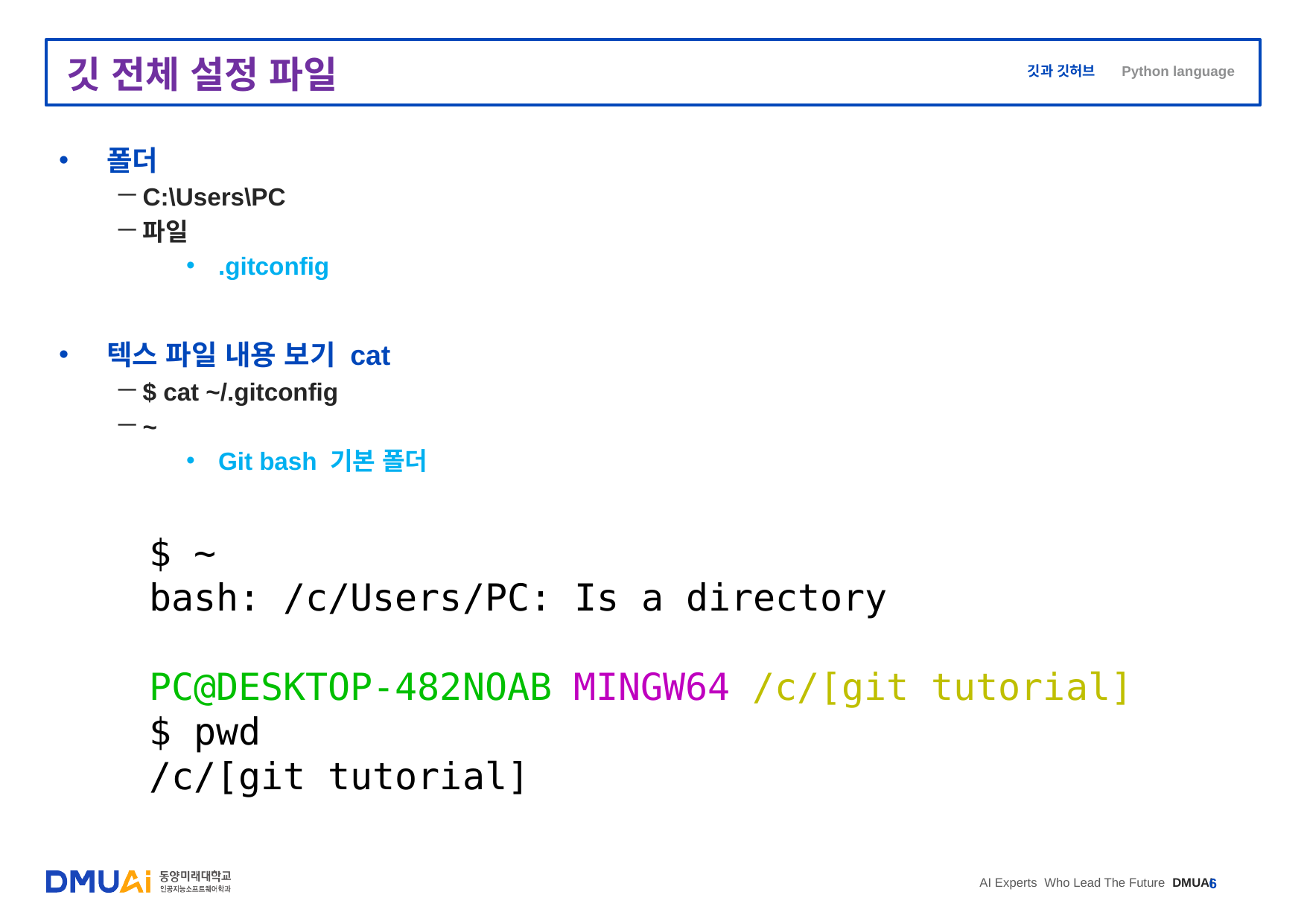

# 깃 전체 설정 파일
폴더
C:\Users\PC
파일
.gitconfig

텍스 파일 내용 보기 cat
$ cat ~/.gitconfig
~
Git bash 기본 폴더
$ ~
bash: /c/Users/PC: Is a directory

PC@DESKTOP-482NOAB MINGW64 /c/[git tutorial]
$ pwd
/c/[git tutorial]